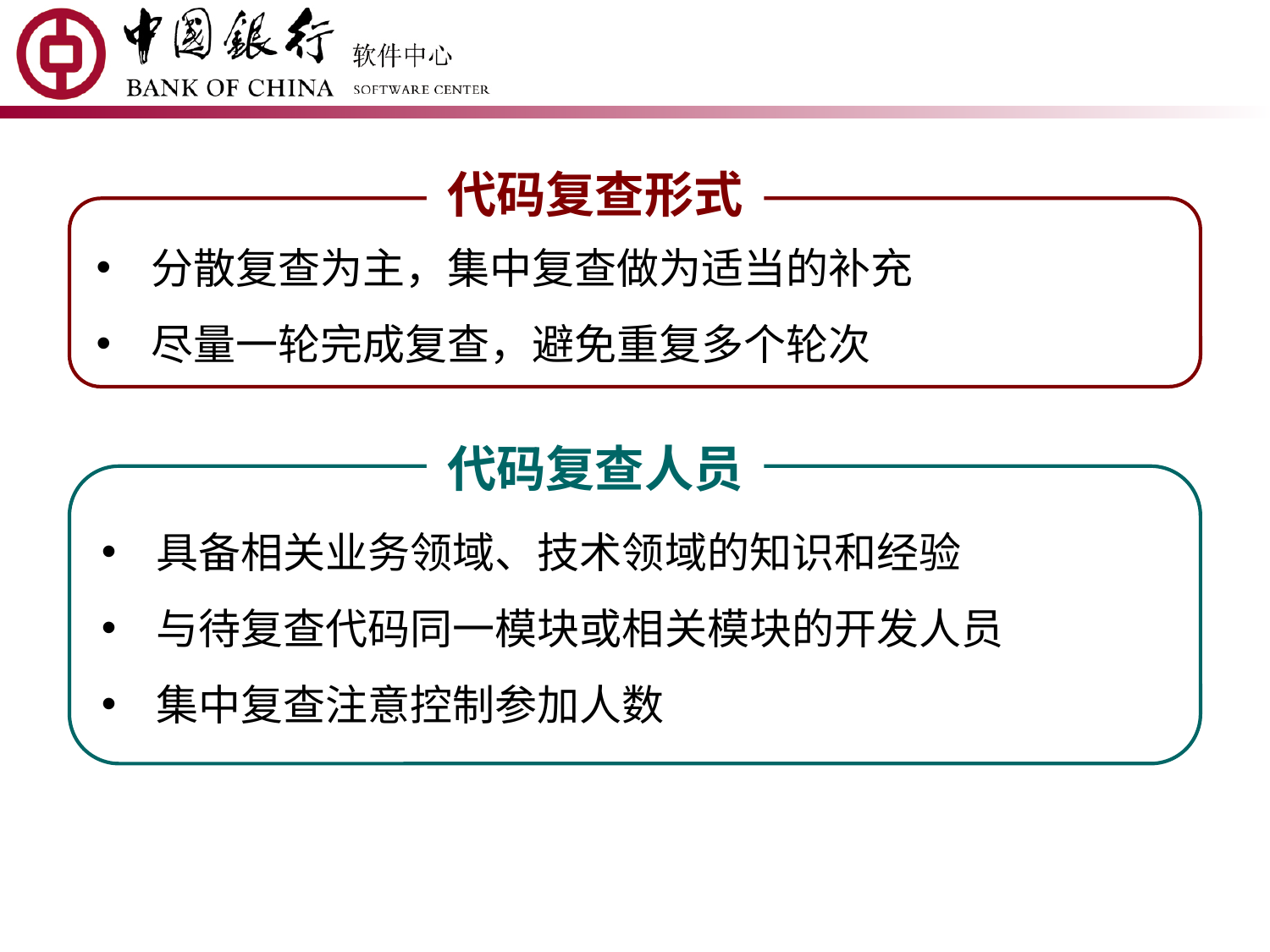

代码复查形式
分散复查为主，集中复查做为适当的补充
尽量一轮完成复查，避免重复多个轮次
代码复查人员
具备相关业务领域、技术领域的知识和经验
与待复查代码同一模块或相关模块的开发人员
集中复查注意控制参加人数